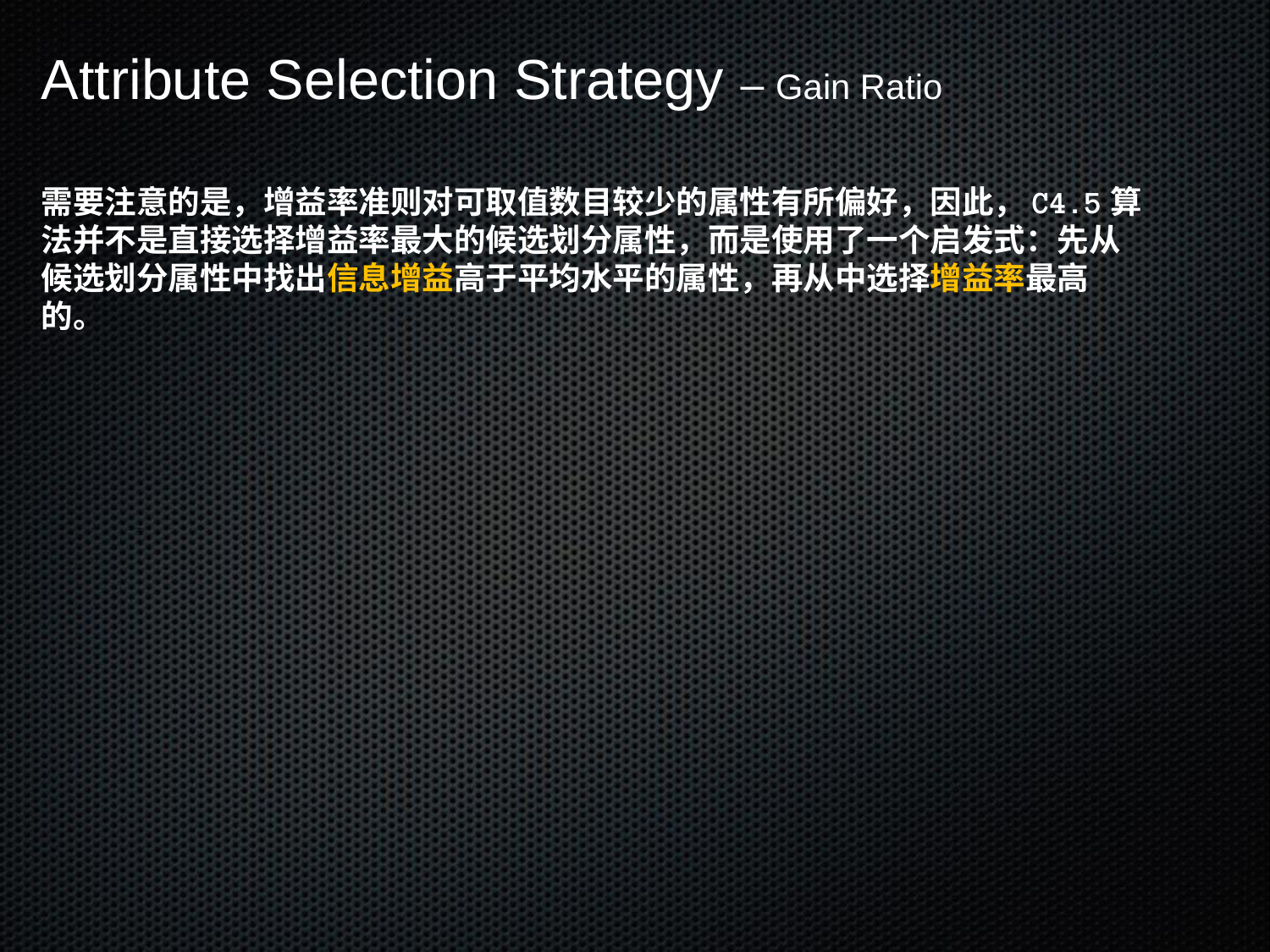

Attribute Selection Strategy – Gain Ratio
需要注意的是，增益率准则对可取值数目较少的属性有所偏好，因此，C4.5算法并不是直接选择增益率最大的候选划分属性，而是使用了一个启发式：先从候选划分属性中找出信息增益高于平均水平的属性，再从中选择增益率最高的。